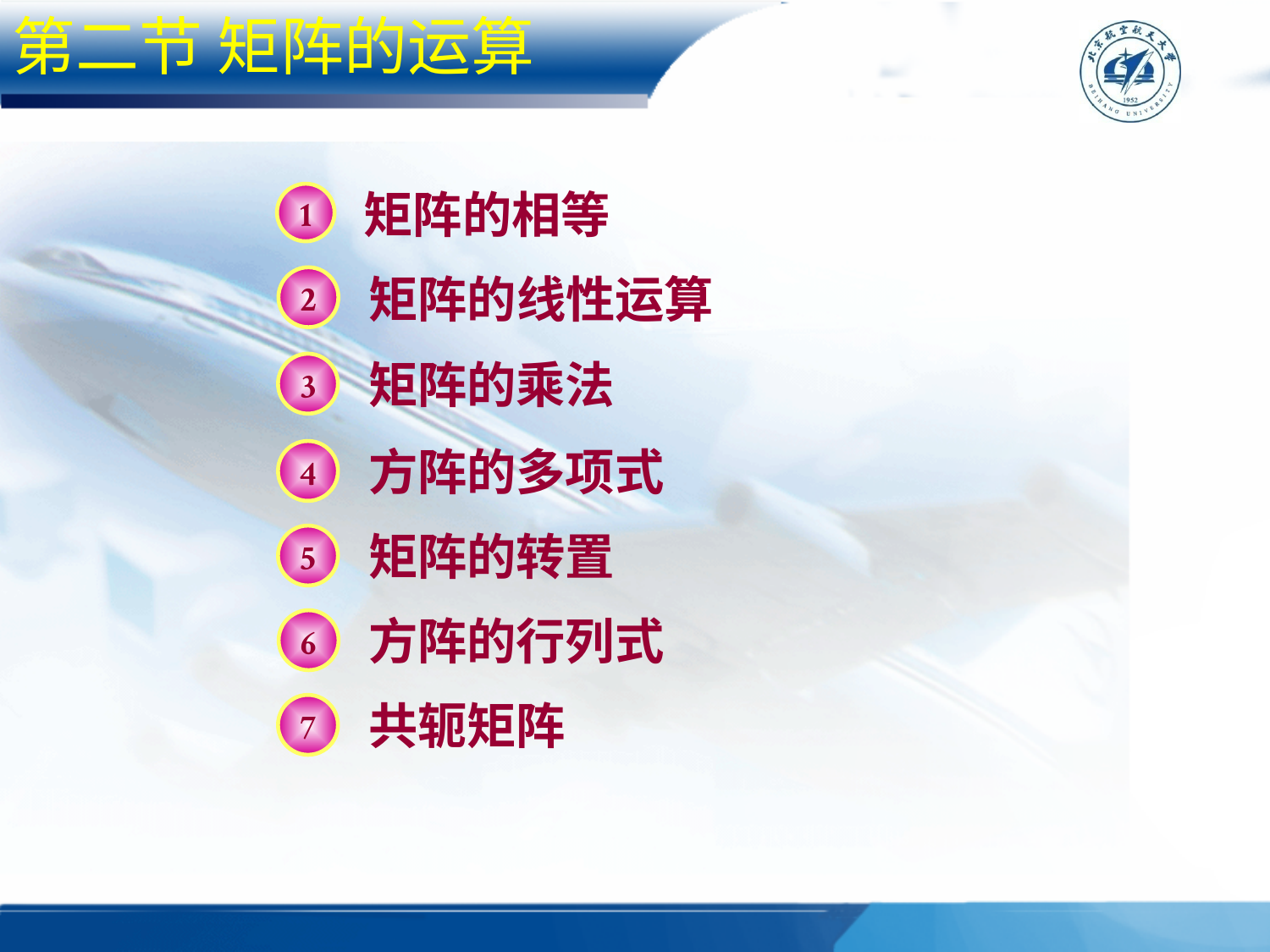

第二节 矩阵的运算
矩阵的相等
1
矩阵的线性运算
2
矩阵的乘法
3
方阵的多项式
4
矩阵的转置
5
方阵的行列式
6
共轭矩阵
7